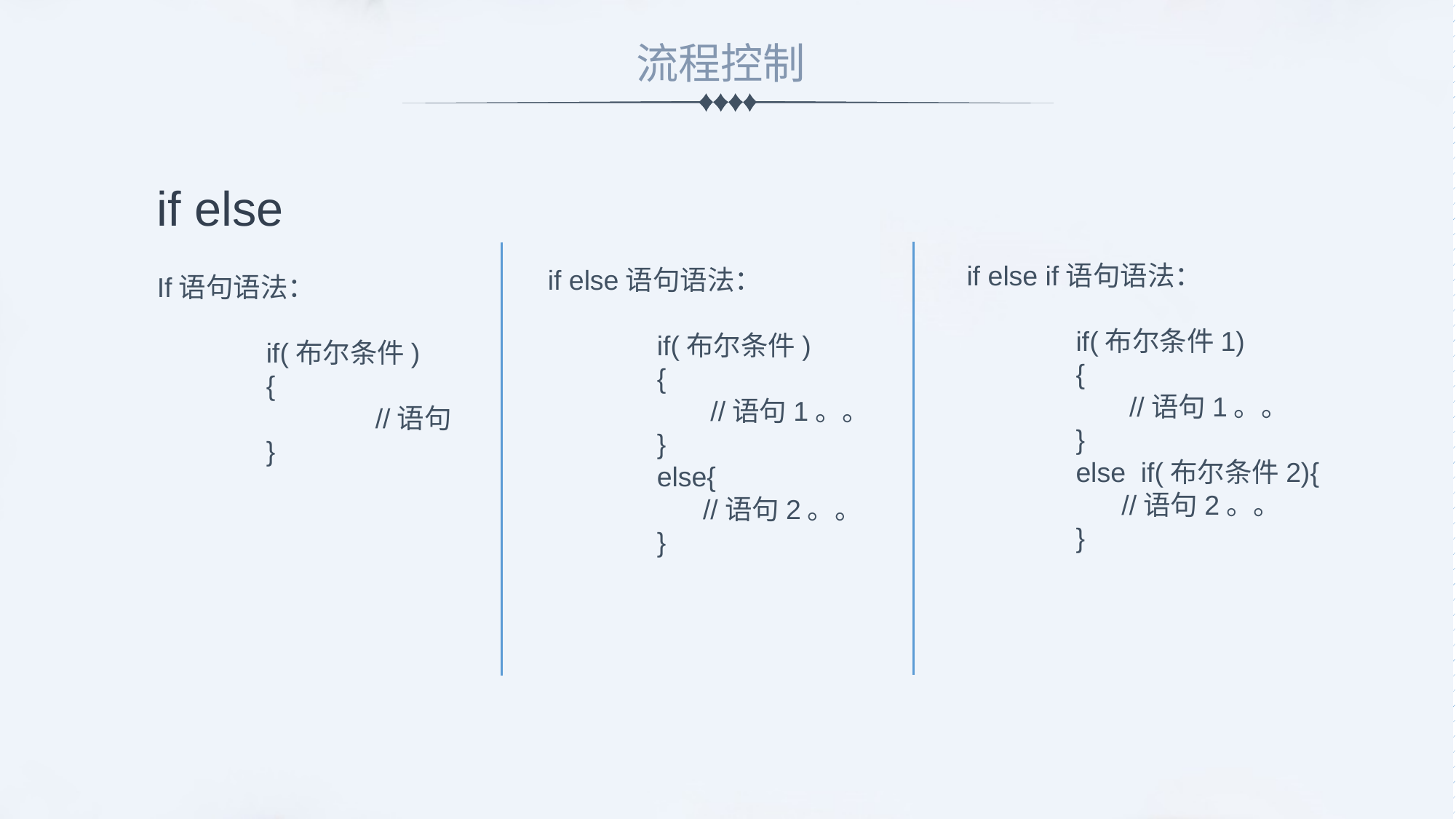

if else
if else if语句语法：

	if(布尔条件1)
	{
	       //语句1。。
	}
	else  if(布尔条件2){
	      //语句2。。
	}
if else语句语法：

	if(布尔条件)
	{
	       //语句1。。
	}
	else{
	      //语句2。。
	}
If语句语法：

	if(布尔条件)
	{
		//语句
	}